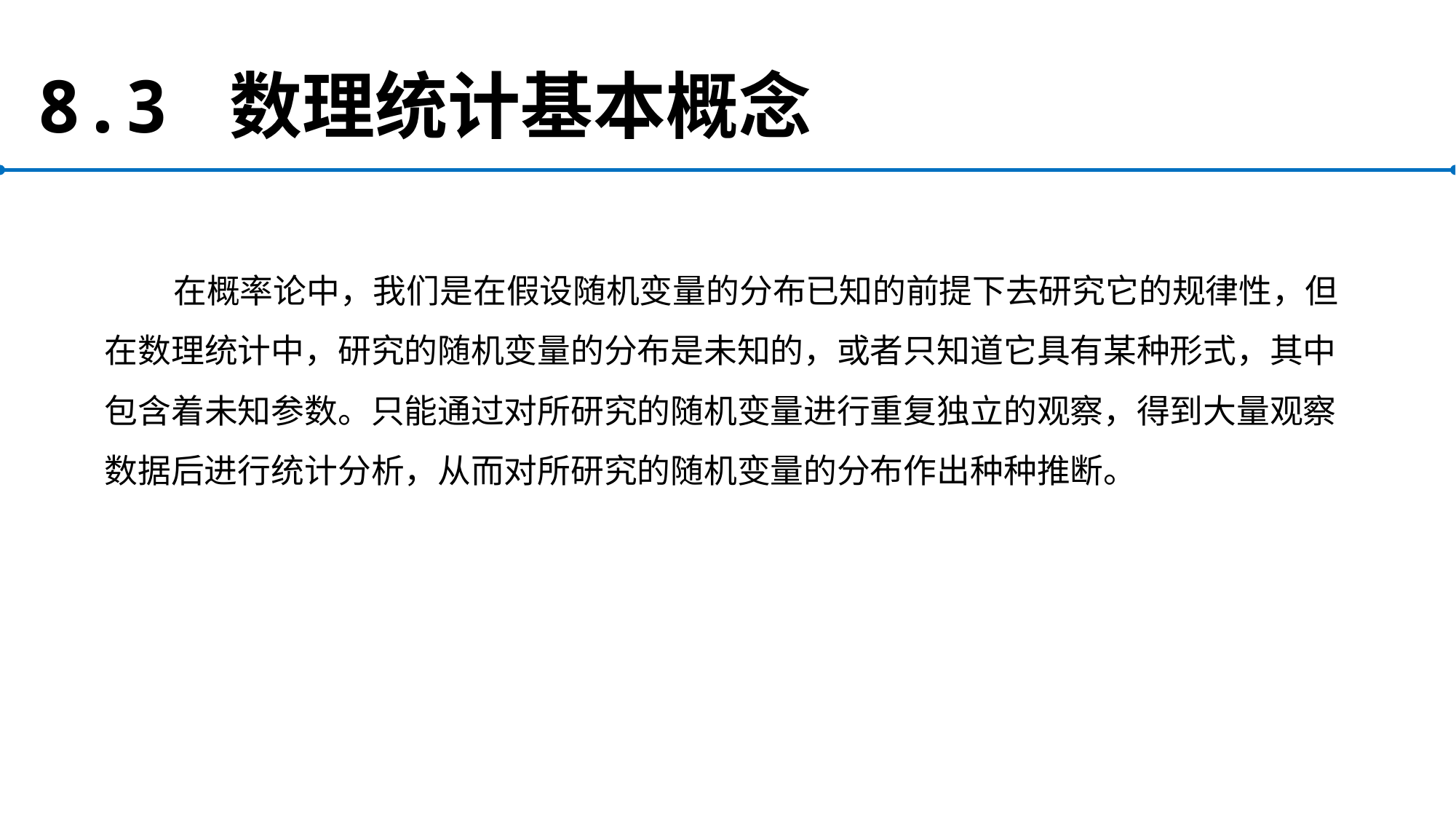

# 8.3 数理统计基本概念
在概率论中，我们是在假设随机变量的分布已知的前提下去研究它的规律性，但在数理统计中，研究的随机变量的分布是未知的，或者只知道它具有某种形式，其中包含着未知参数。只能通过对所研究的随机变量进行重复独立的观察，得到大量观察数据后进行统计分析，从而对所研究的随机变量的分布作出种种推断。